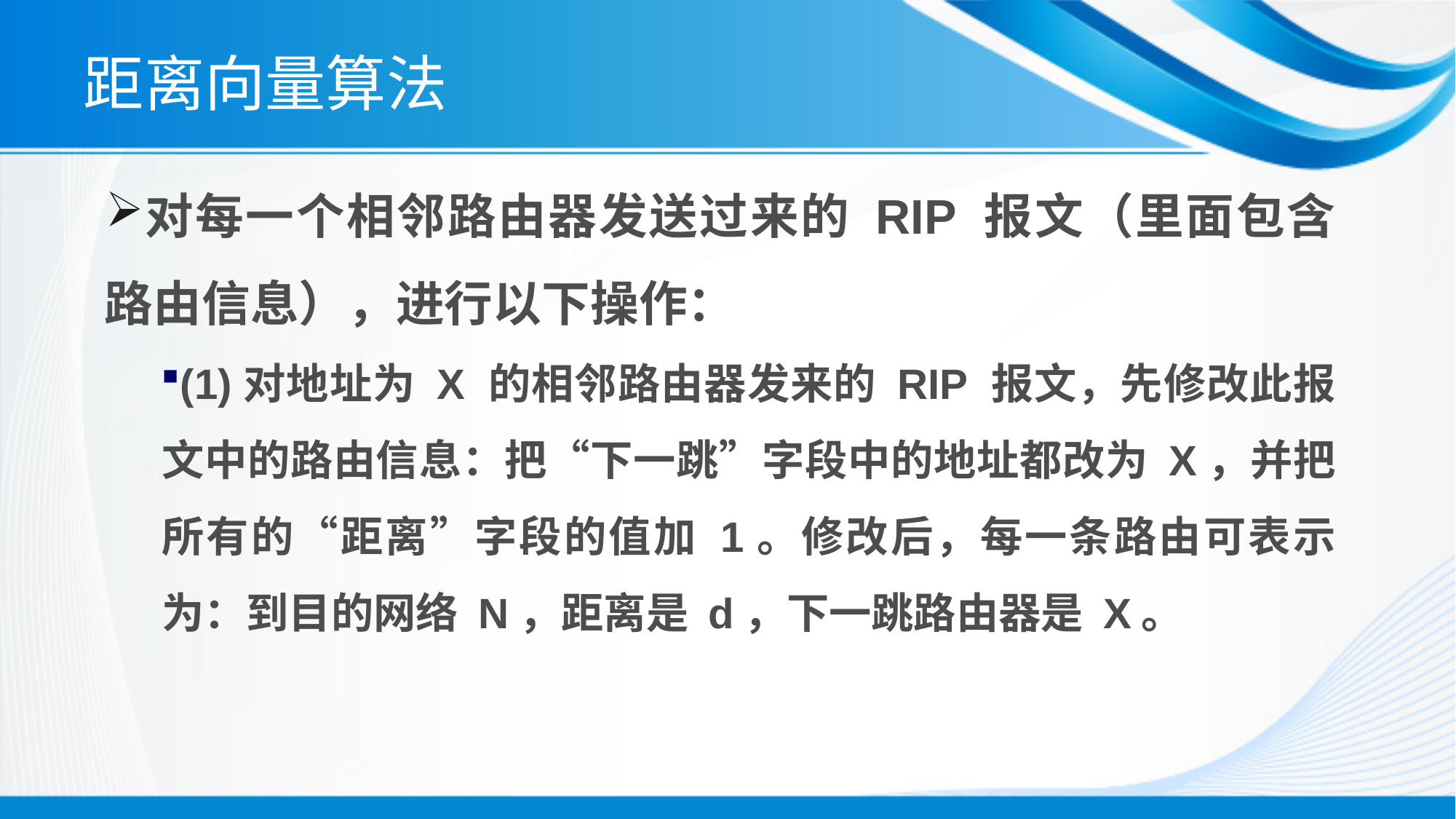

# 距离向量算法
对每一个相邻路由器发送过来的 RIP 报文（里面包含路由信息），进行以下操作：
(1)对地址为 X 的相邻路由器发来的 RIP 报文，先修改此报文中的路由信息：把“下一跳”字段中的地址都改为 X，并把所有的“距离”字段的值加 1。修改后，每一条路由可表示为：到目的网络 N，距离是 d，下一跳路由器是 X。